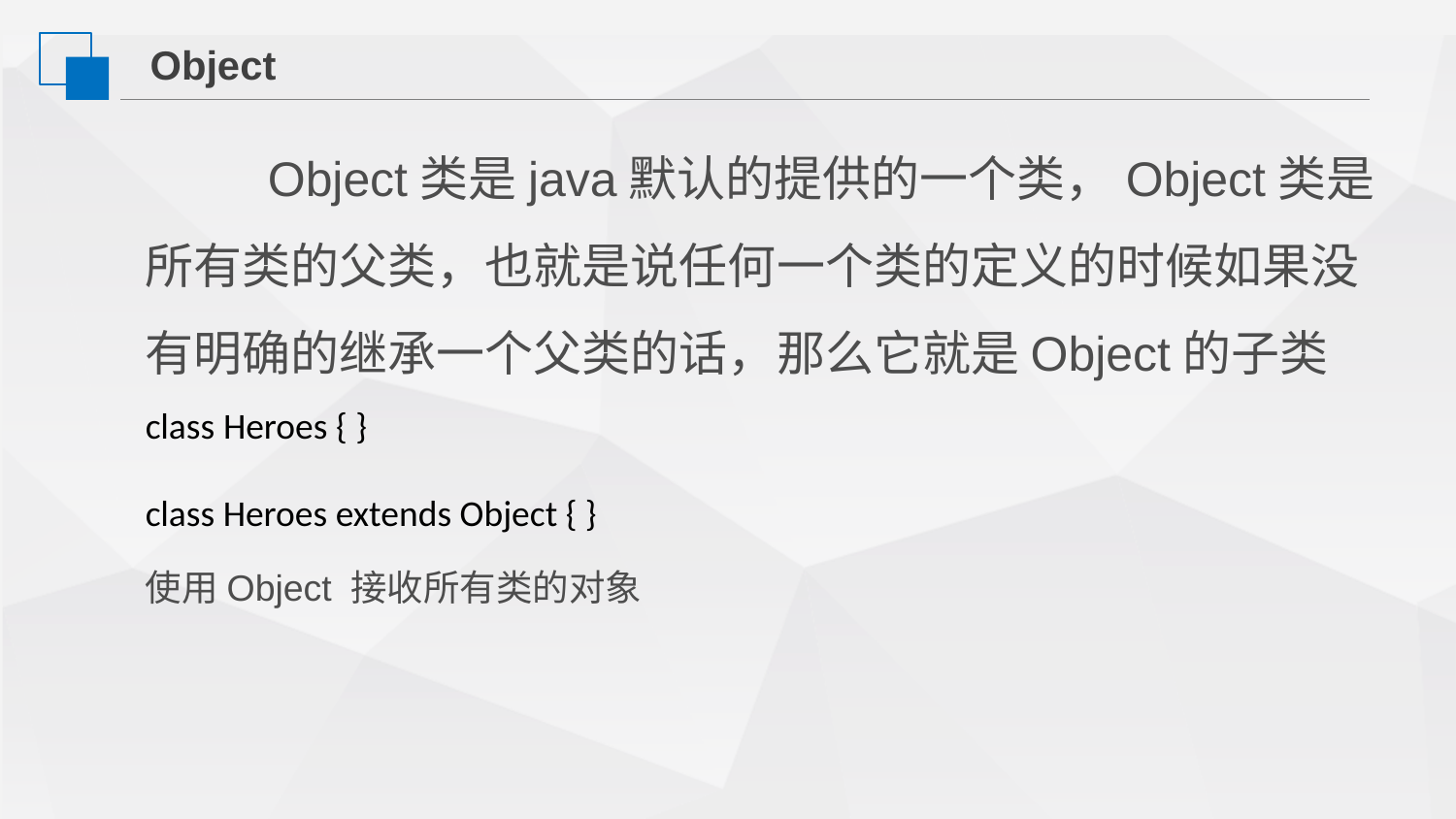

Object
         Object类是java默认的提供的一个类，Object类是所有类的父类，也就是说任何一个类的定义的时候如果没有明确的继承一个父类的话，那么它就是Object的子类
class Heroes { }

class Heroes extends Object { }
使用Object 接收所有类的对象